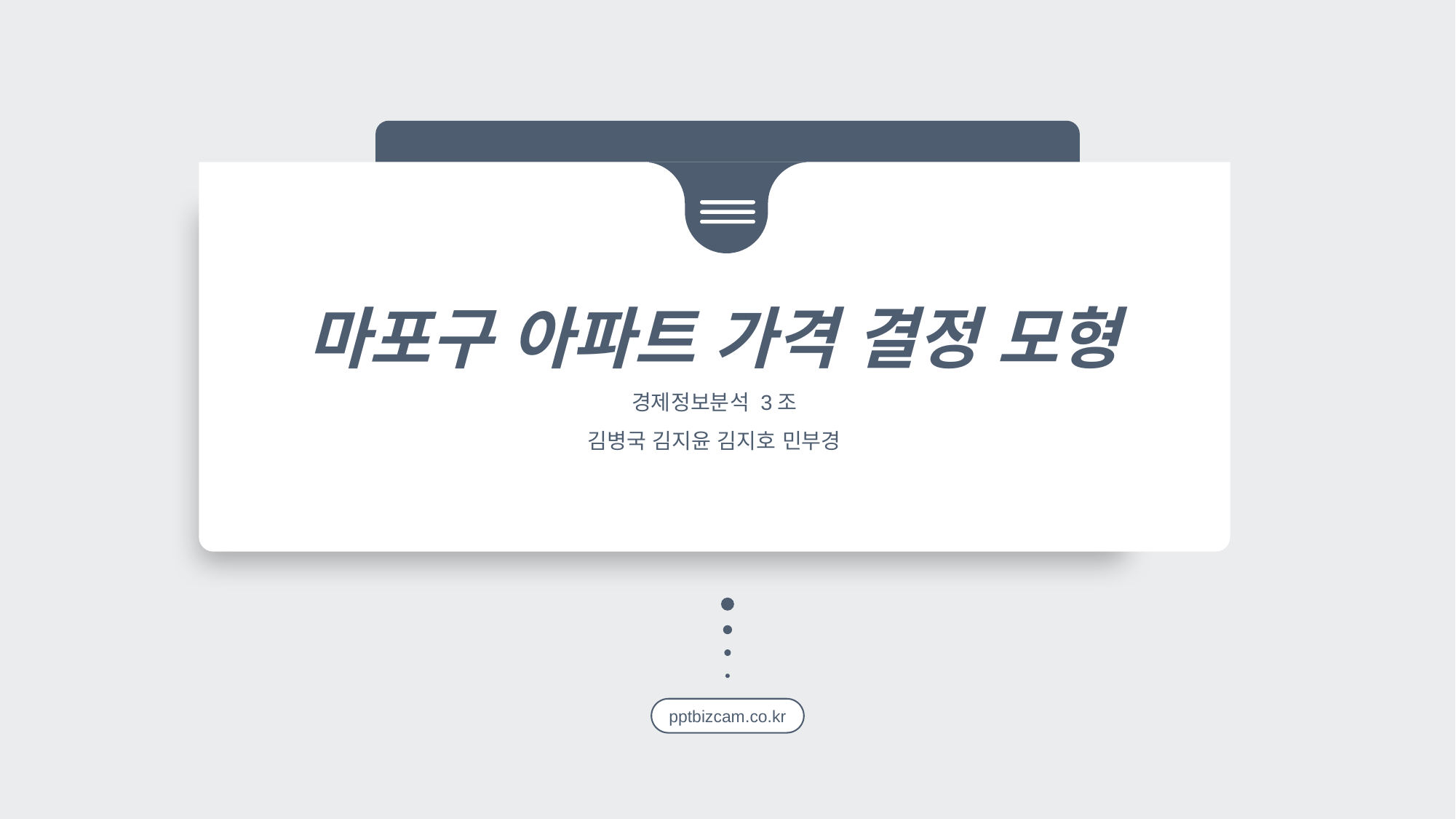

마포구 아파트 가격 결정 모형
경제정보분석 3조
김병국 김지윤 김지호 민부경

pptbizcam.co.kr